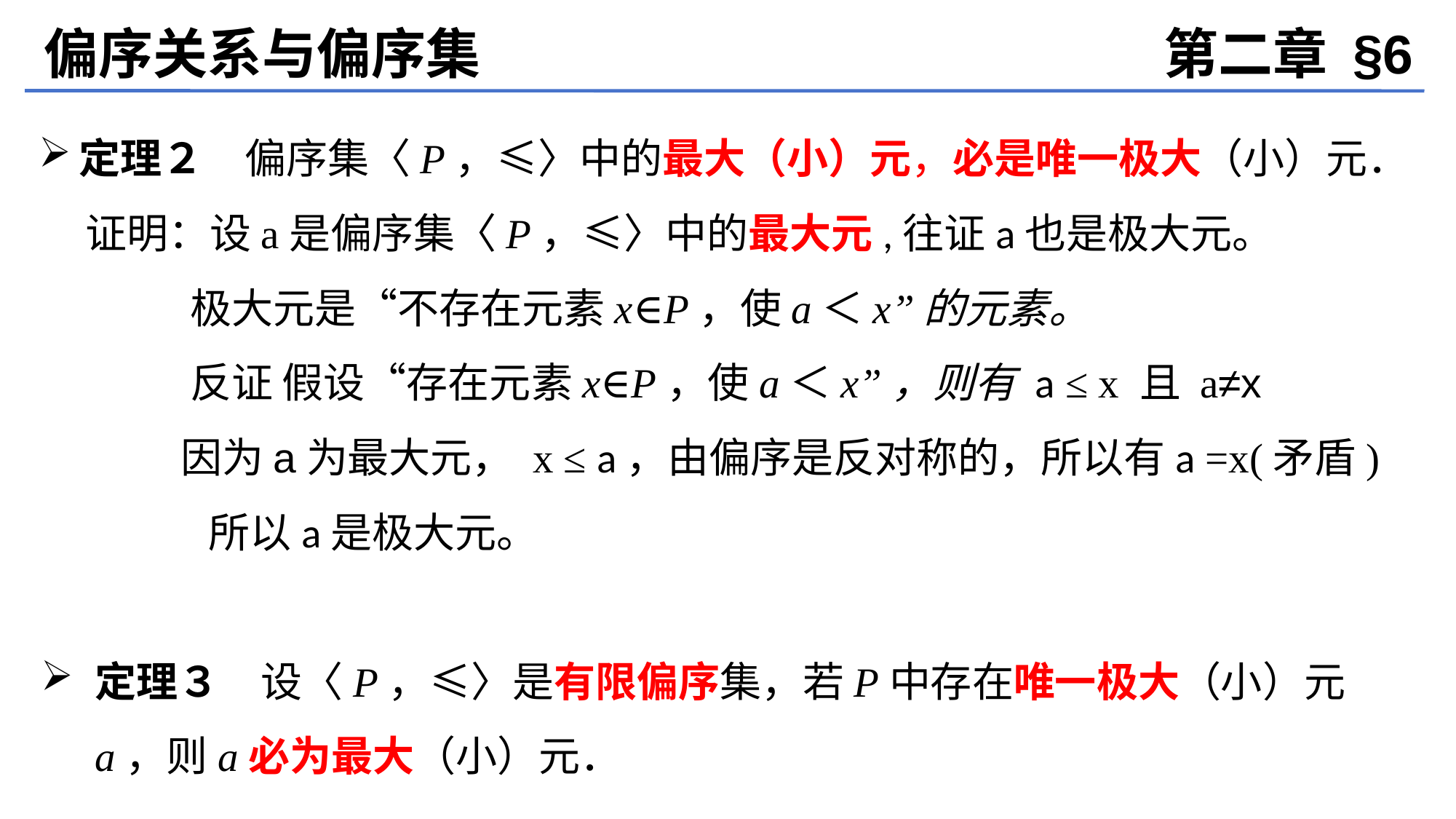

偏序关系与偏序集
第二章 §6
定理２　偏序集〈P，≤〉中的最大（小）元，必是唯一极大（小）元．
    证明：设a是偏序集〈P，≤〉中的最大元,往证a也是极大元。
               极大元是“不存在元素x∈P，使a＜x”的元素。
               反证 假设“存在元素x∈P，使a＜x”，则有 a ≤ x 且 a≠x
              因为a为最大元， x ≤ a，由偏序是反对称的，所以有a =x(矛盾)
                 所以a是极大元。

定理３　设〈P，≤〉是有限偏序集，若P中存在唯一极大（小）元a，则a必为最大（小）元．